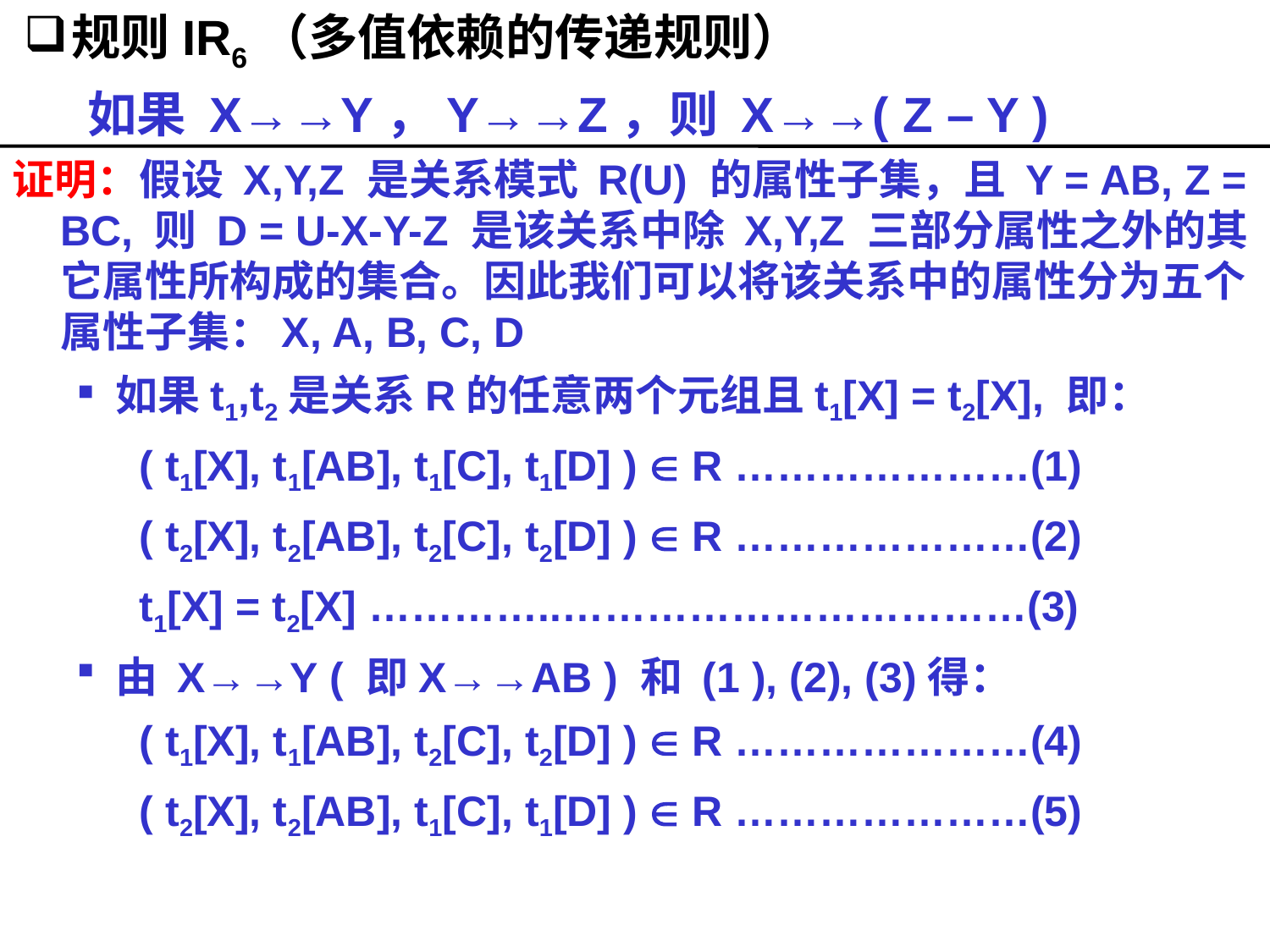

# 规则IR6（多值依赖的传递规则）
如果 X→→Y，Y→→Z，则 X→→( Z – Y )
证明：假设 X,Y,Z 是关系模式 R(U) 的属性子集，且 Y = AB, Z = BC, 则 D = U-X-Y-Z 是该关系中除 X,Y,Z 三部分属性之外的其它属性所构成的集合。因此我们可以将该关系中的属性分为五个属性子集：X, A, B, C, D
如果t1,t2是关系R的任意两个元组且t1[X] = t2[X], 即：
( t1[X], t1[AB], t1[C], t1[D] ) ∈ R …………………(1)
( t2[X], t2[AB], t2[C], t2[D] ) ∈ R …………………(2)
t1[X] = t2[X] …………..……………………………(3)
由 X→→Y ( 即X→→AB ) 和 (1 ), (2), (3)得：
( t1[X], t1[AB], t2[C], t2[D] ) ∈ R …………………(4)
( t2[X], t2[AB], t1[C], t1[D] ) ∈ R …………………(5)

145
2007年度-教育部-IBM精品课程-南京大学计算机科学与技术系